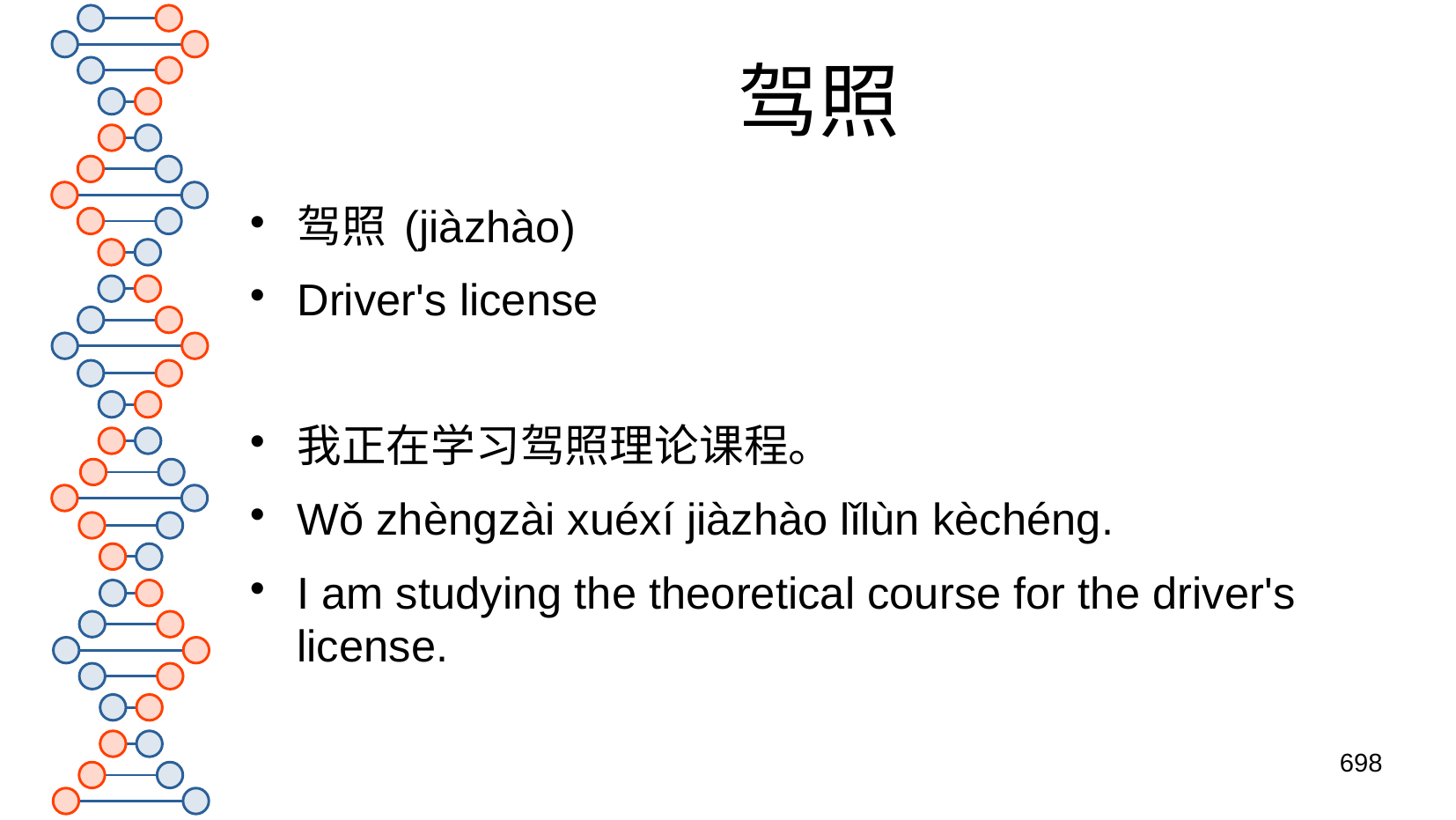

# 驾照
驾照 (jiàzhào)
Driver's license

我正在学习驾照理论课程。
Wǒ zhèngzài xuéxí jiàzhào lǐlùn kèchéng.
I am studying the theoretical course for the driver's license.

698